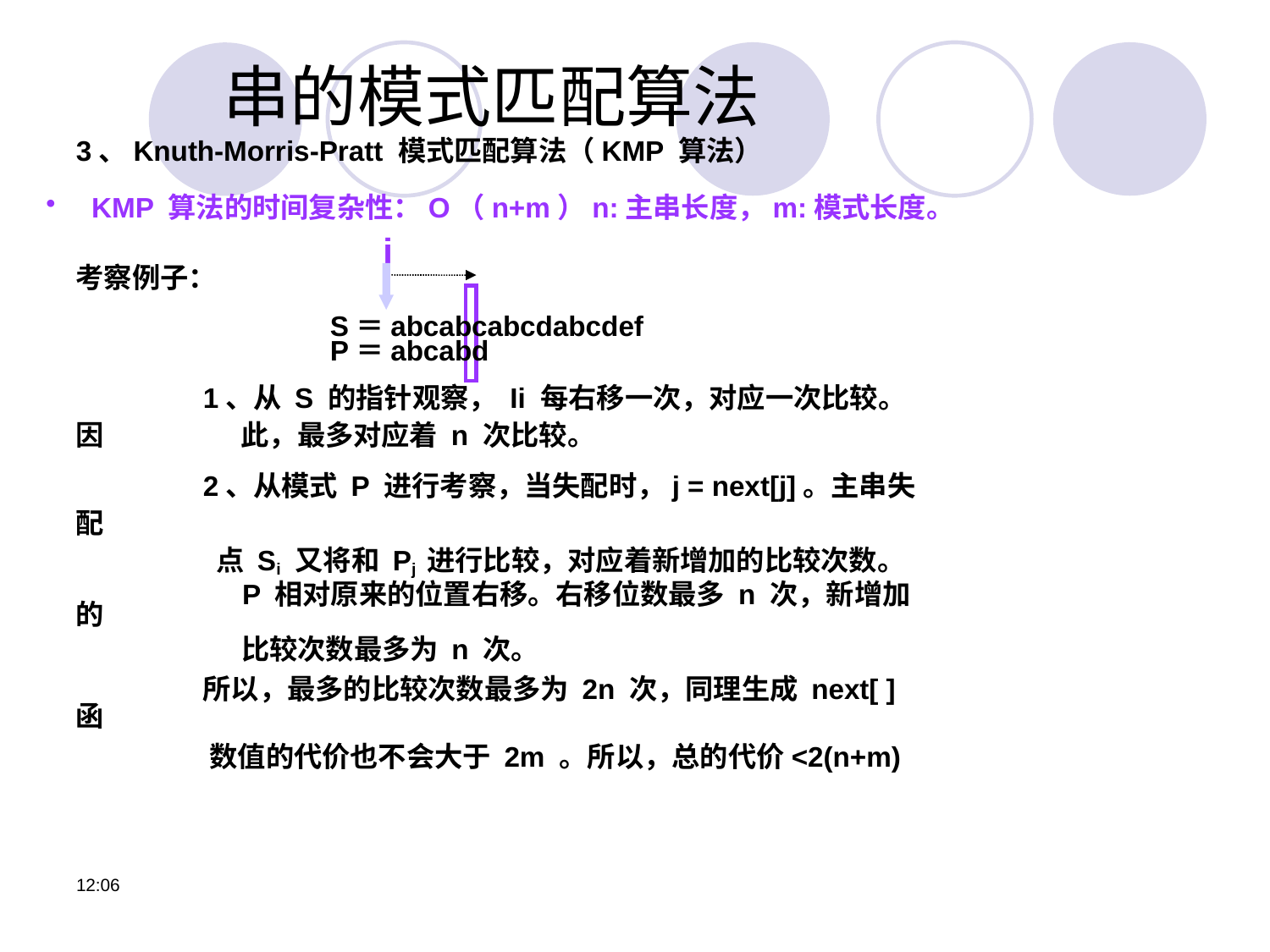

# 串的模式匹配算法
3、Knuth-Morris-Pratt 模式匹配算法（KMP 算法）
  KMP 算法的时间复杂性：O（n+m）n:主串长度，m:模式长度。
i
考察例子：
       		S＝abcabcabcdabcdef
       		P＝abcabd
	1、从 S 的指针观察， Ii 每右移一次，对应一次比较。因  	      此，最多对应着 n 次比较。
	2、从模式 P 进行考察，当失配时，j = next[j]。主串失配
                     点 Si 又将和 Pj 进行比较，对应着新增加的比较次数。
 	     P 相对原来的位置右移。右移位数最多 n 次，新增加的
	     比较次数最多为 n 次。
	所以，最多的比较次数最多为 2n 次，同理生成 next[ ] 函
                    数值的代价也不会大于 2m 。所以，总的代价<2(n+m)

12:06